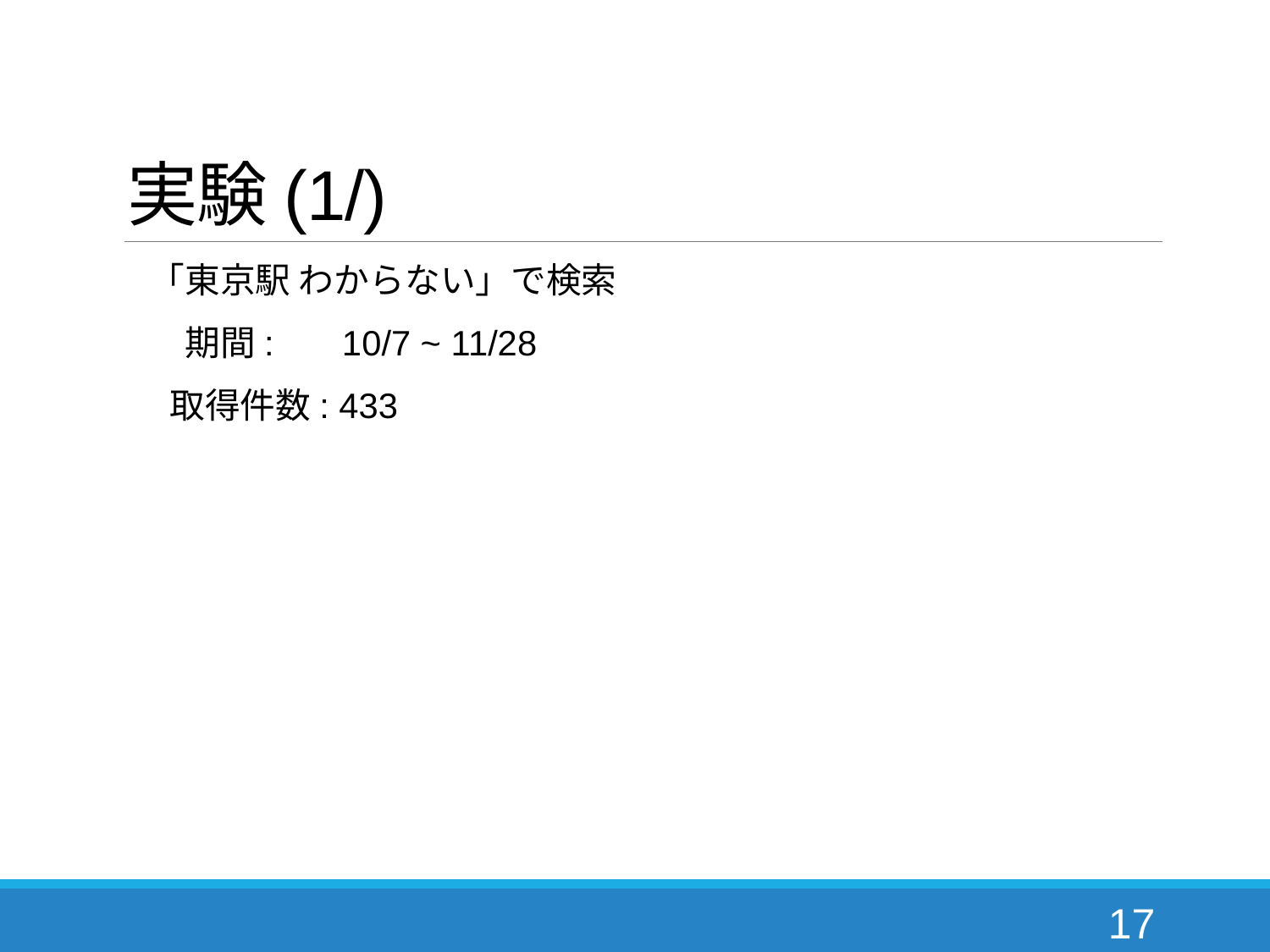

# 実験(1/)
　「東京駅 わからない」で検索
　　期間:       10/7 ~ 11/28
      取得件数: 433
17